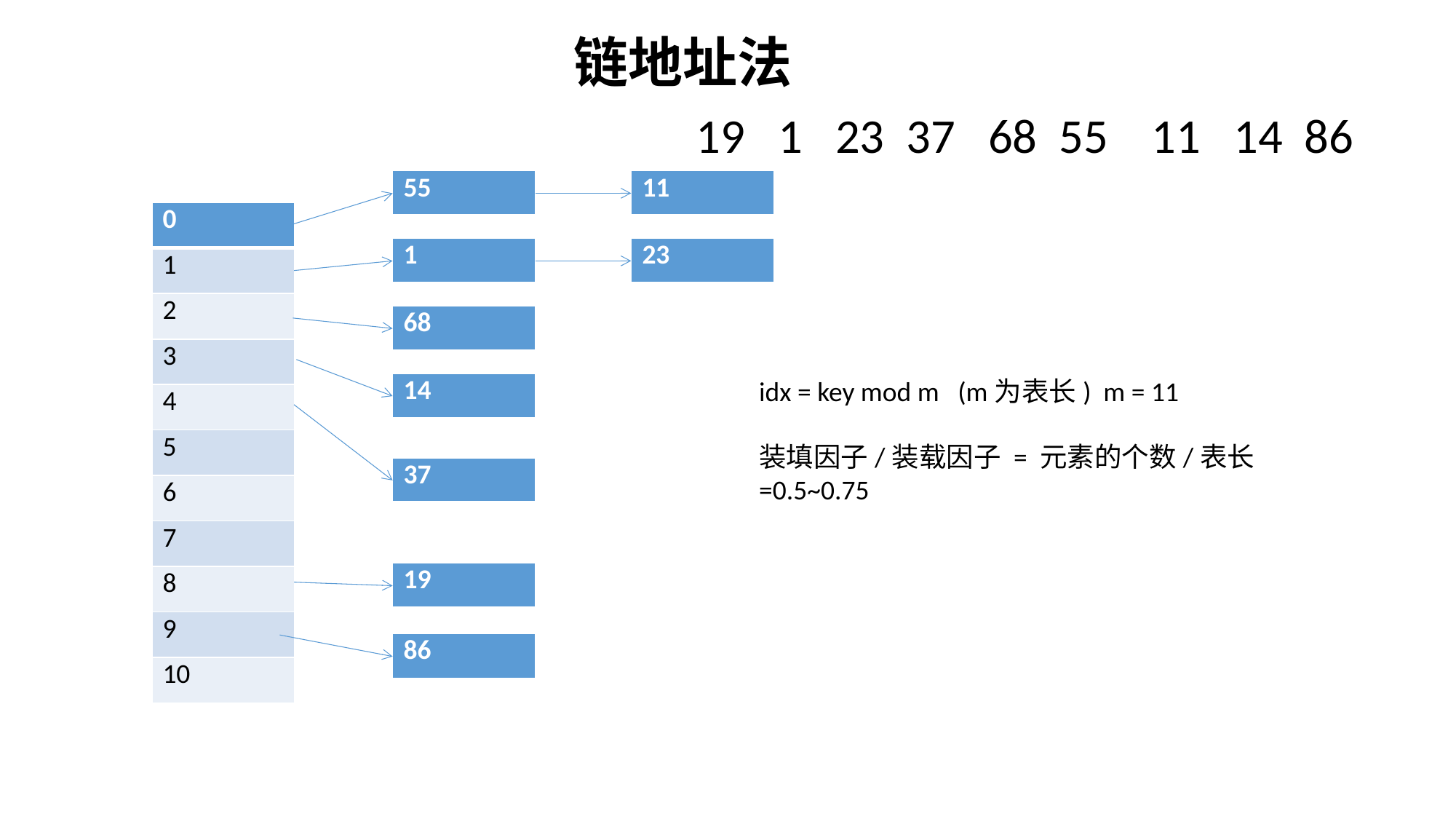

链地址法
19   1   23  37   68  55    11   14  86
| 55 |
| --- |
| 11 |
| --- |
| 0 |
| --- |
| 1 |
| 2 |
| 3 |
| 4 |
| 5 |
| 6 |
| 7 |
| 8 |
| 9 |
| 10 |
| 1 |
| --- |
| 23 |
| --- |
| 68 |
| --- |
idx = key mod m   (m为表长)  m = 11

装填因子/装载因子 = 元素的个数/表长 =0.5~0.75

| 14 |
| --- |
| 37 |
| --- |
| 19 |
| --- |
| 86 |
| --- |